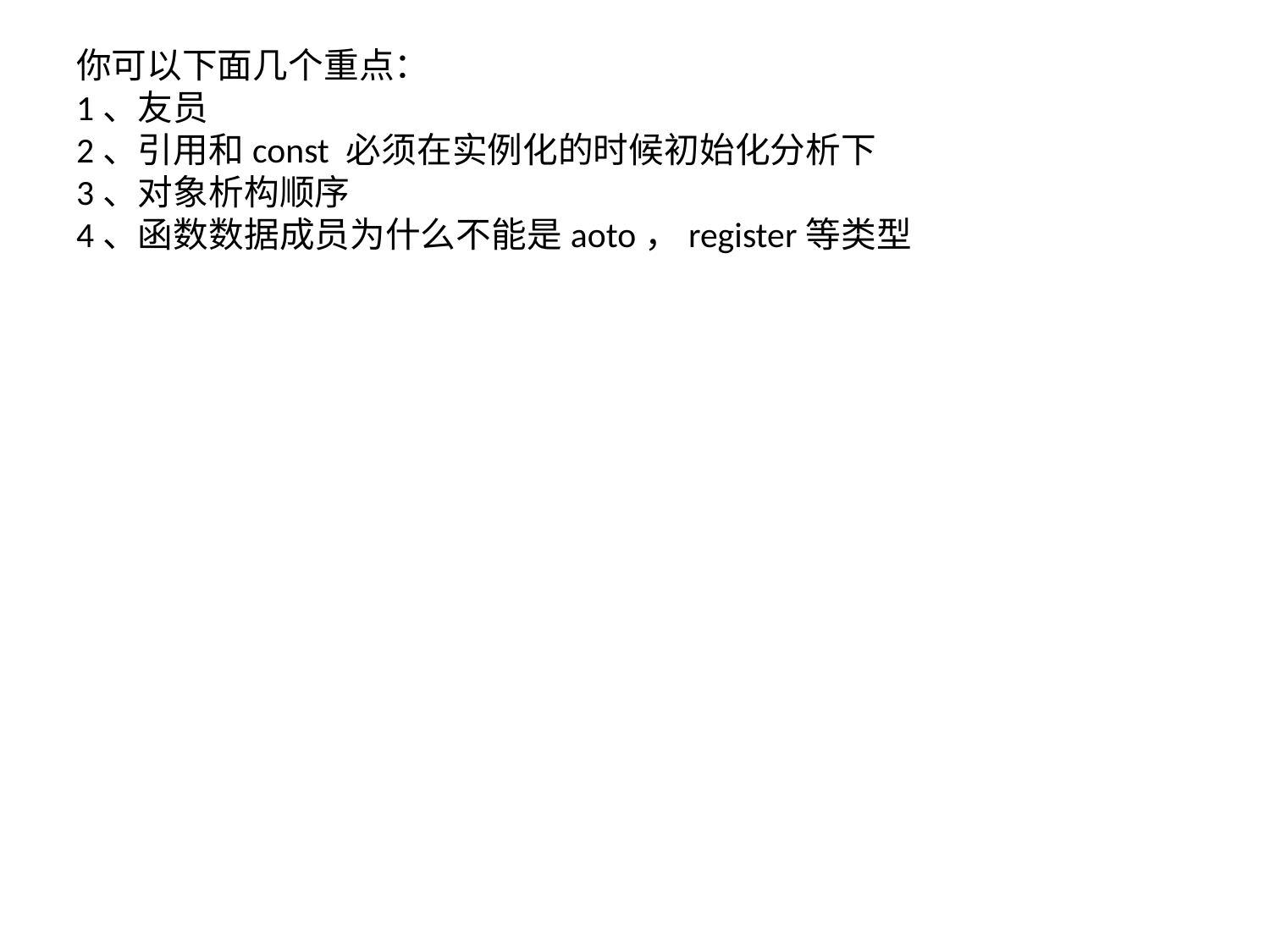

你可以下面几个重点：
1、友员
2、引用和const 必须在实例化的时候初始化分析下
3、对象析构顺序
4、函数数据成员为什么不能是aoto，register等类型